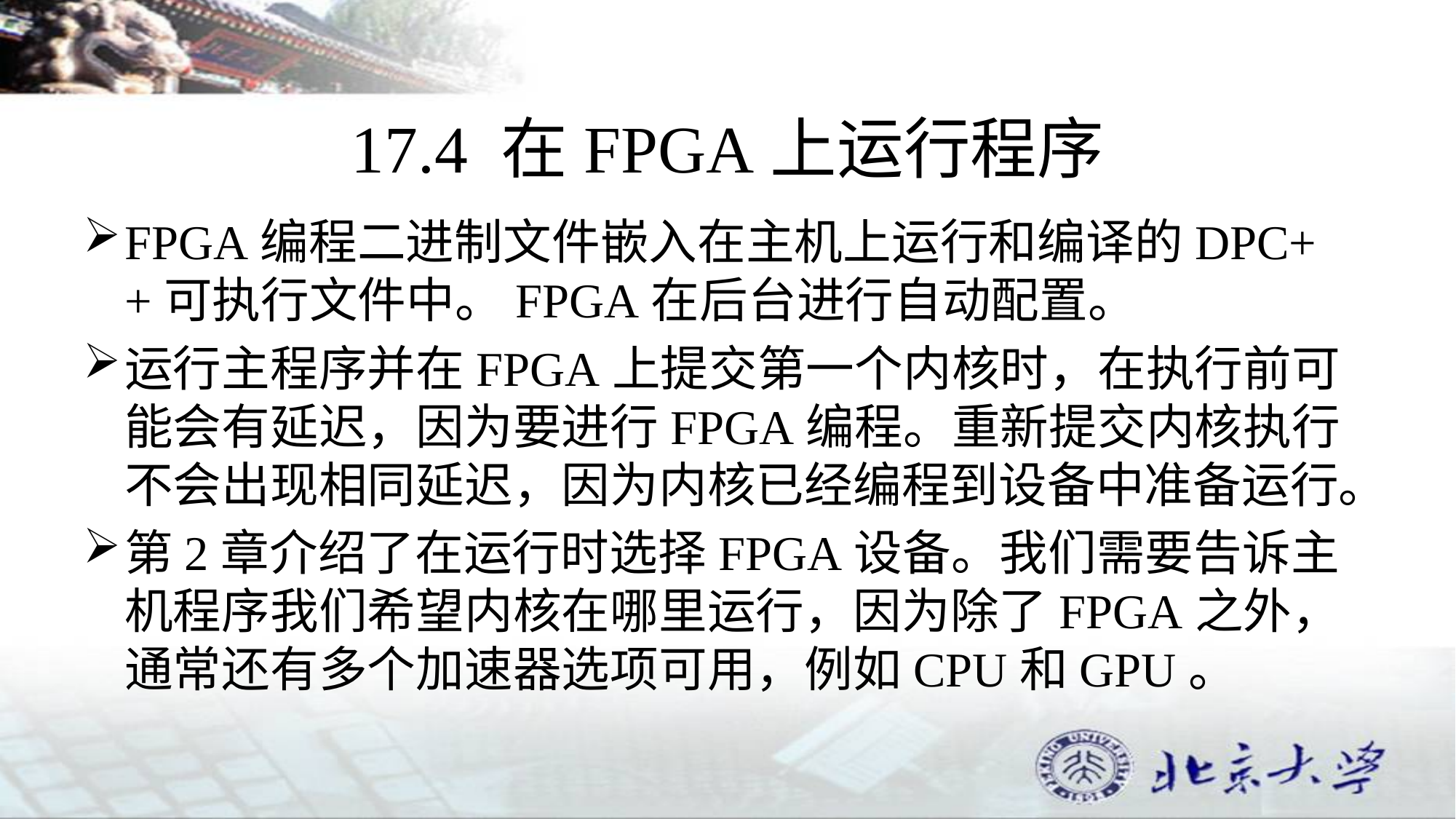

# 17.4 在FPGA上运行程序
FPGA编程二进制文件嵌入在主机上运行和编译的DPC++可执行文件中。FPGA在后台进行自动配置。
运行主程序并在FPGA上提交第一个内核时，在执行前可能会有延迟，因为要进行FPGA编程。重新提交内核执行不会出现相同延迟，因为内核已经编程到设备中准备运行。
第2章介绍了在运行时选择FPGA设备。我们需要告诉主机程序我们希望内核在哪里运行，因为除了FPGA之外，通常还有多个加速器选项可用，例如CPU和GPU。